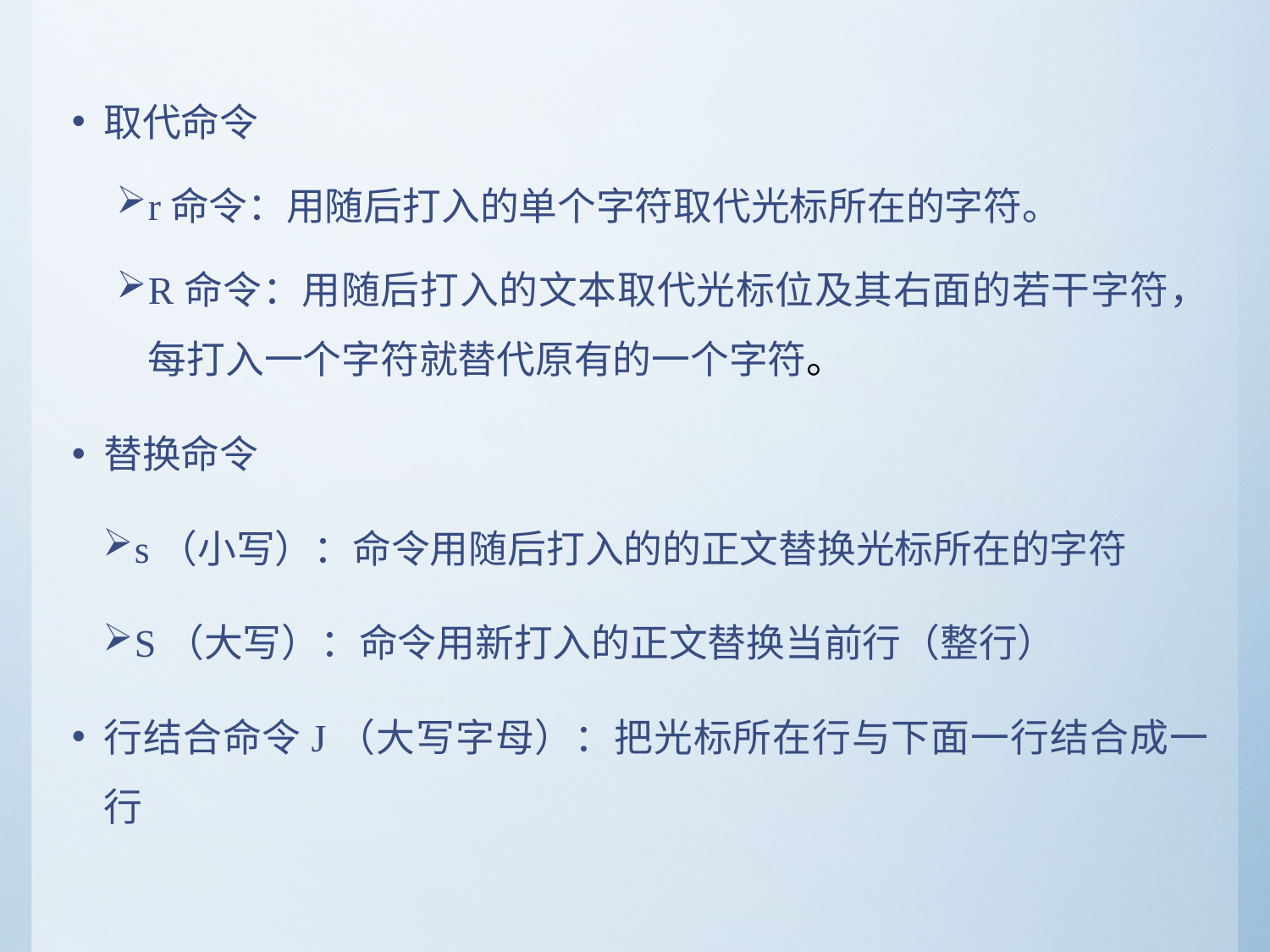

取代命令
r命令：用随后打入的单个字符取代光标所在的字符。
R命令：用随后打入的文本取代光标位及其右面的若干字符，每打入一个字符就替代原有的一个字符。
替换命令
s（小写）：命令用随后打入的的正文替换光标所在的字符
S（大写）：命令用新打入的正文替换当前行（整行）
行结合命令J（大写字母）：把光标所在行与下面一行结合成一行